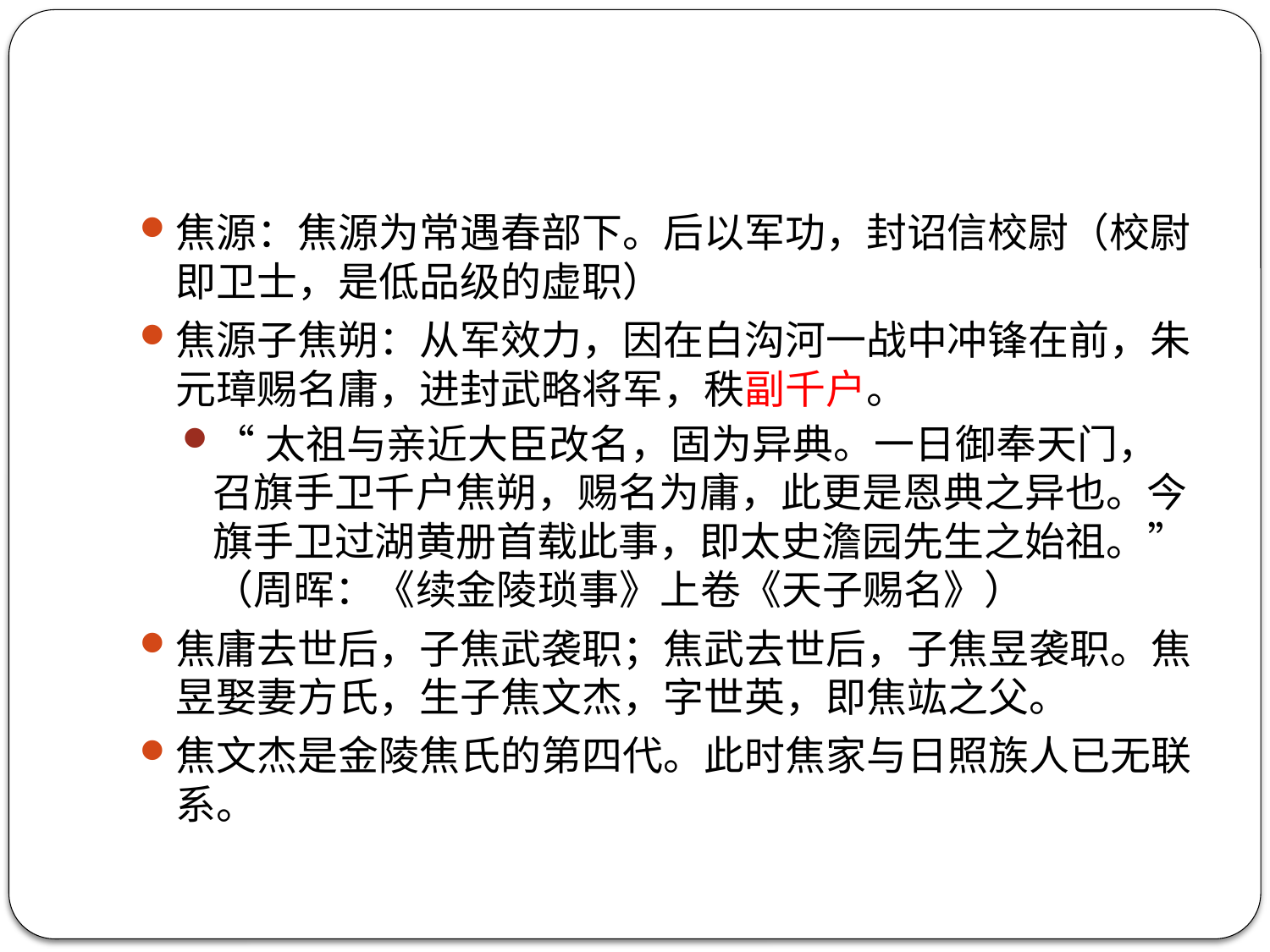

#
焦源：焦源为常遇春部下。后以军功，封诏信校尉（校尉即卫士，是低品级的虚职）
焦源子焦朔：从军效力，因在白沟河一战中冲锋在前，朱元璋赐名庸，进封武略将军，秩副千户。
“太祖与亲近大臣改名，固为异典。一日御奉天门，召旗手卫千户焦朔，赐名为庸，此更是恩典之异也。今旗手卫过湖黄册首载此事，即太史澹园先生之始祖。”（周晖：《续金陵琐事》上卷《天子赐名》）
焦庸去世后，子焦武袭职；焦武去世后，子焦昱袭职。焦昱娶妻方氏，生子焦文杰，字世英，即焦竑之父。
焦文杰是金陵焦氏的第四代。此时焦家与日照族人已无联系。